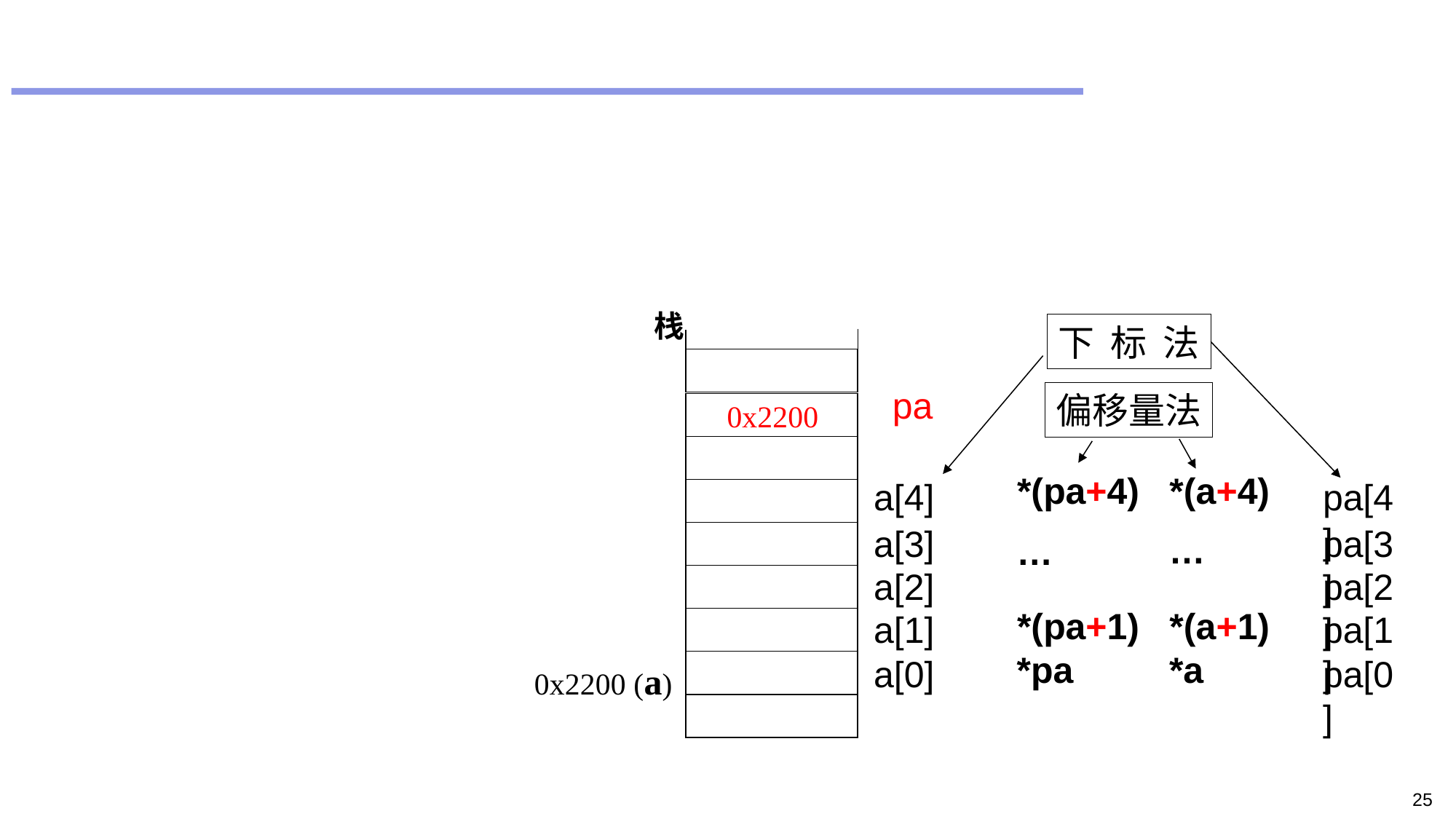

#

栈

下  标  法
pa
偏移量法
0x2200
*(pa+4)
*(a+4)
a[4]
pa[4]
a[3]
pa[3]
…
…
a[2]
pa[2]
*(pa+1)
*(a+1)
a[1]
pa[1]
*pa
*a
a[0]
pa[0]
0x2200 (a)
25